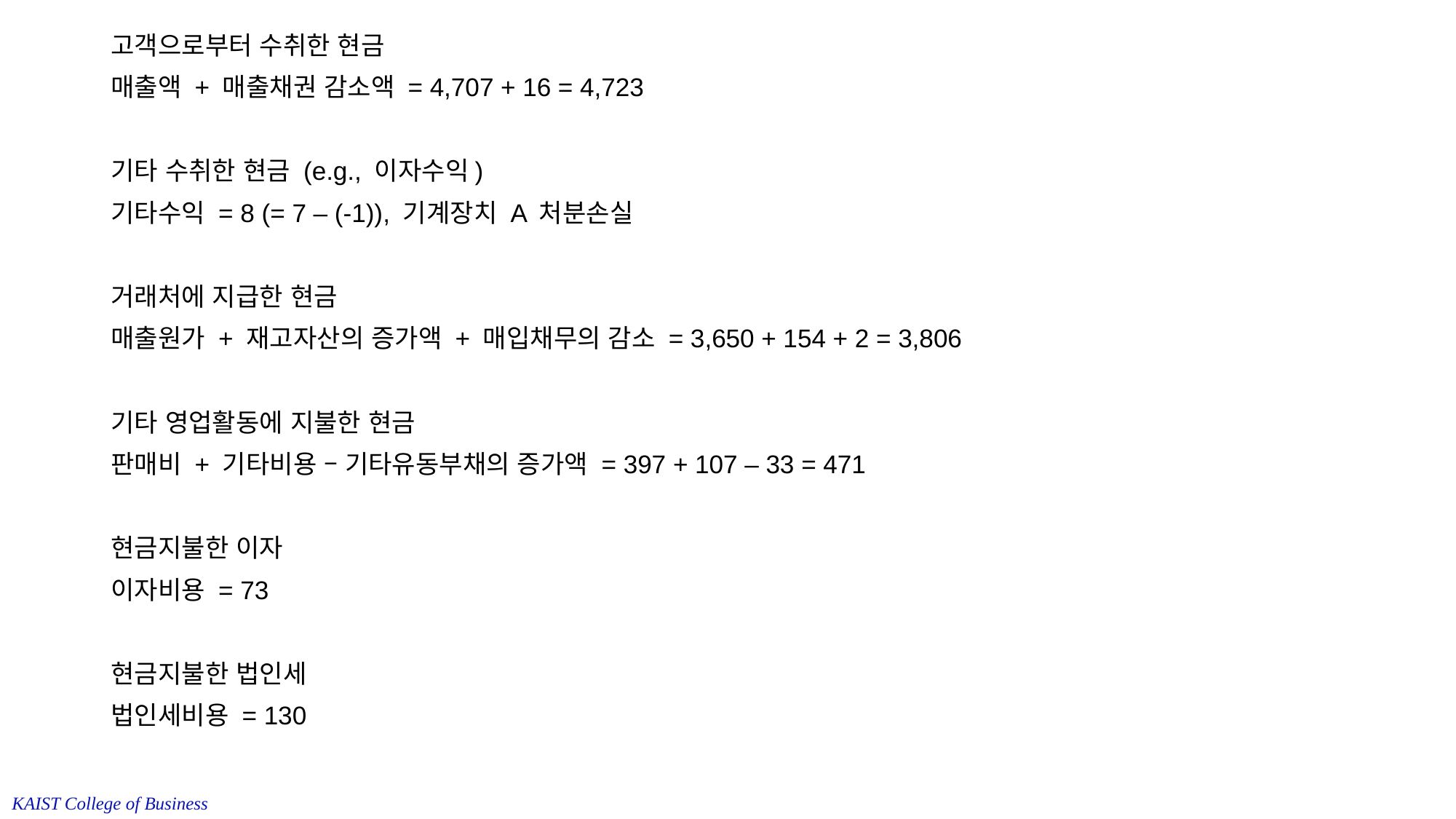

고객으로부터 수취한 현금
매출액 + 매출채권 감소액 = 4,707 + 16 = 4,723

기타 수취한 현금 (e.g., 이자수익)
기타수익 = 8 (= 7 – (-1)), 기계장치 A 처분손실

거래처에 지급한 현금
매출원가 + 재고자산의 증가액 + 매입채무의 감소 = 3,650 + 154 + 2 = 3,806

기타 영업활동에 지불한 현금
판매비 + 기타비용 – 기타유동부채의 증가액 = 397 + 107 – 33 = 471

현금지불한 이자
이자비용 = 73

현금지불한 법인세
법인세비용 = 130